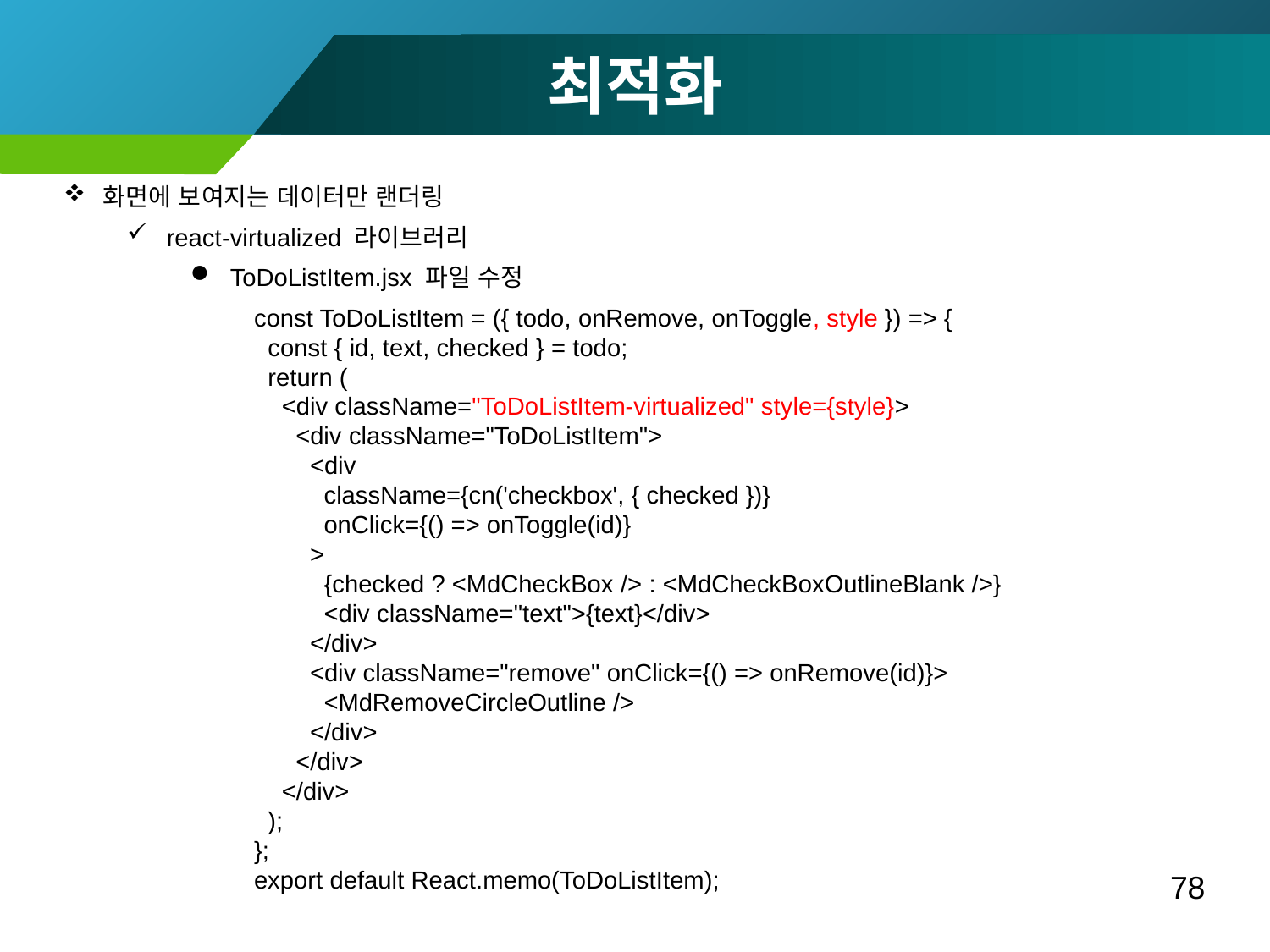

최적화
화면에 보여지는 데이터만 랜더링
react-virtualized 라이브러리
ToDoListItem.jsx 파일 수정
const ToDoListItem = ({ todo, onRemove, onToggle, style }) => {
  const { id, text, checked } = todo;
  return (
    <div className="ToDoListItem-virtualized" style={style}>
      <div className="ToDoListItem">
        <div
          className={cn('checkbox', { checked })}
          onClick={() => onToggle(id)}
        >
          {checked ? <MdCheckBox /> : <MdCheckBoxOutlineBlank />}
          <div className="text">{text}</div>
        </div>
        <div className="remove" onClick={() => onRemove(id)}>
          <MdRemoveCircleOutline />
        </div>
      </div>
    </div>
  );
};
export default React.memo(ToDoListItem);

78